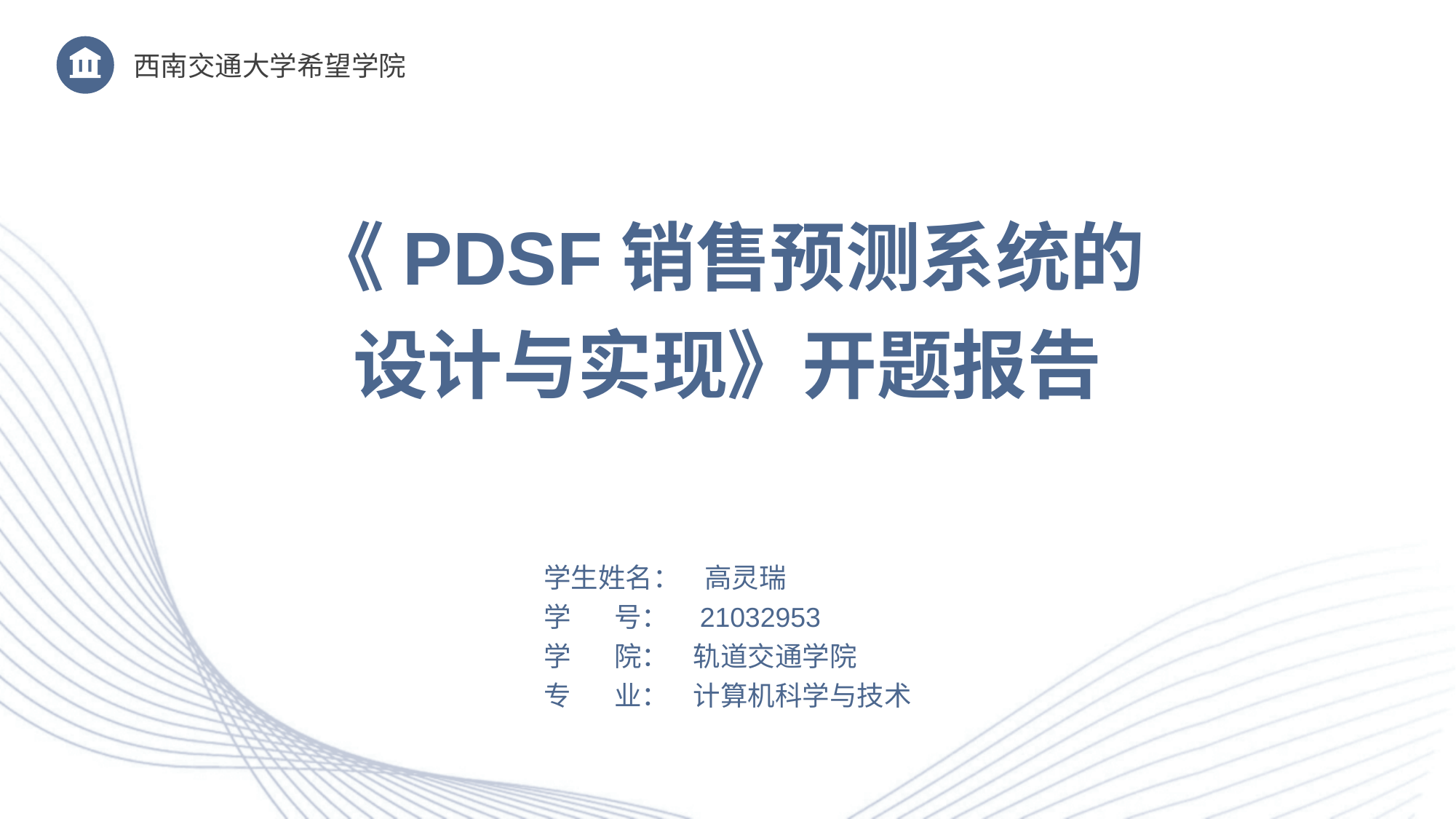

西南交通大学希望学院

《PDSF销售预测系统的设计与实现》开题报告
学生姓名：    高灵瑞
学       号：    21032953
学       院：    轨道交通学院
专       业：    计算机科学与技术